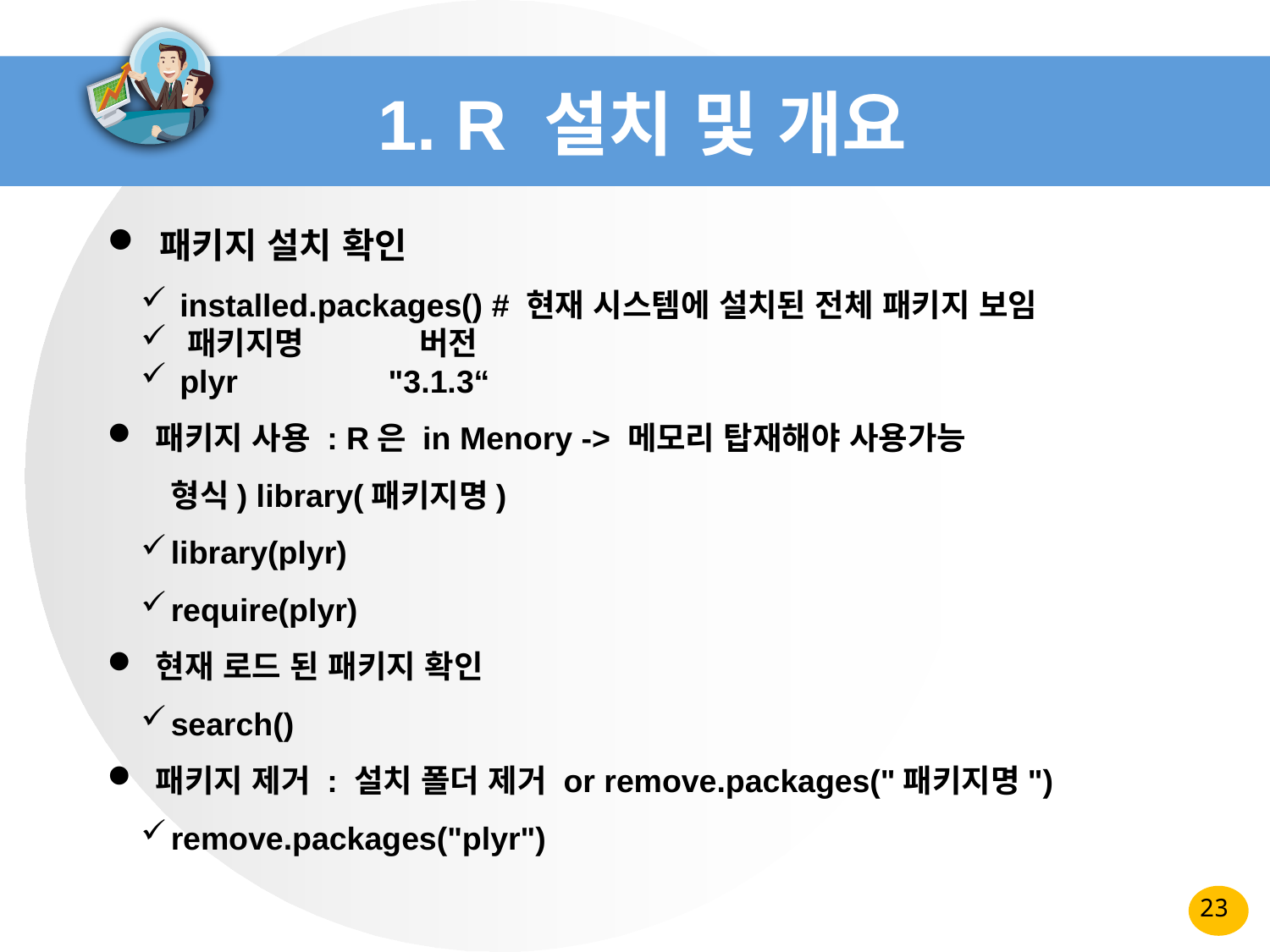

# 1. R 설치 및 개요
 패키지 설치 확인
 installed.packages() # 현재 시스템에 설치된 전체 패키지 보임
 패키지명             버전
 plyr                 "3.1.3“
 패키지 사용 : R은 in Menory -> 메모리 탑재해야 사용가능
형식) library(패키지명)
library(plyr)
require(plyr)
 현재 로드 된 패키지 확인
search()
 패키지 제거 : 설치 폴더 제거 or remove.packages("패키지명")
remove.packages("plyr")
23